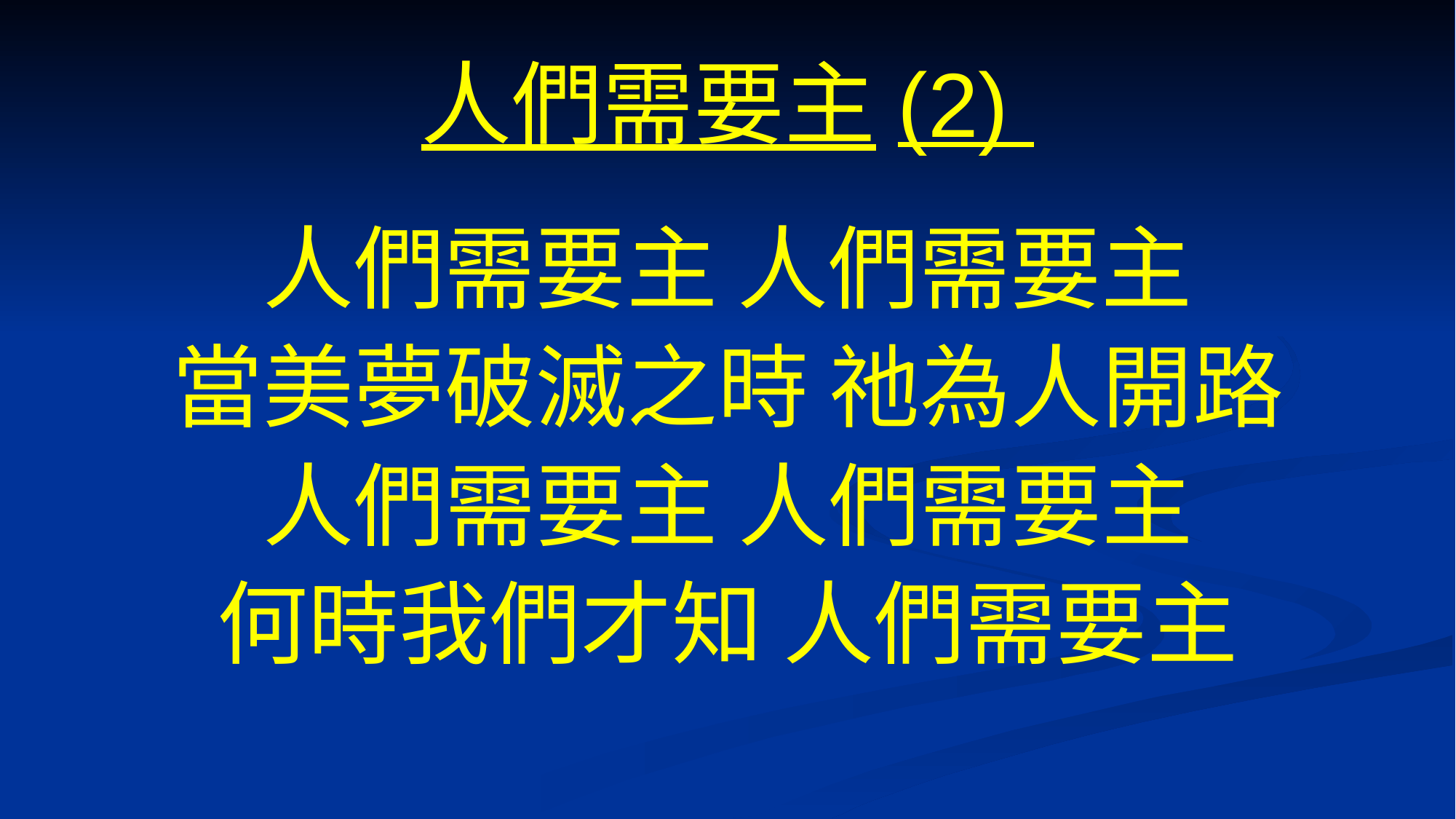

# 人們需要主(2)
人們需要主 人們需要主
當美夢破滅之時 祂為人開路
人們需要主 人們需要主
何時我們才知 人們需要主